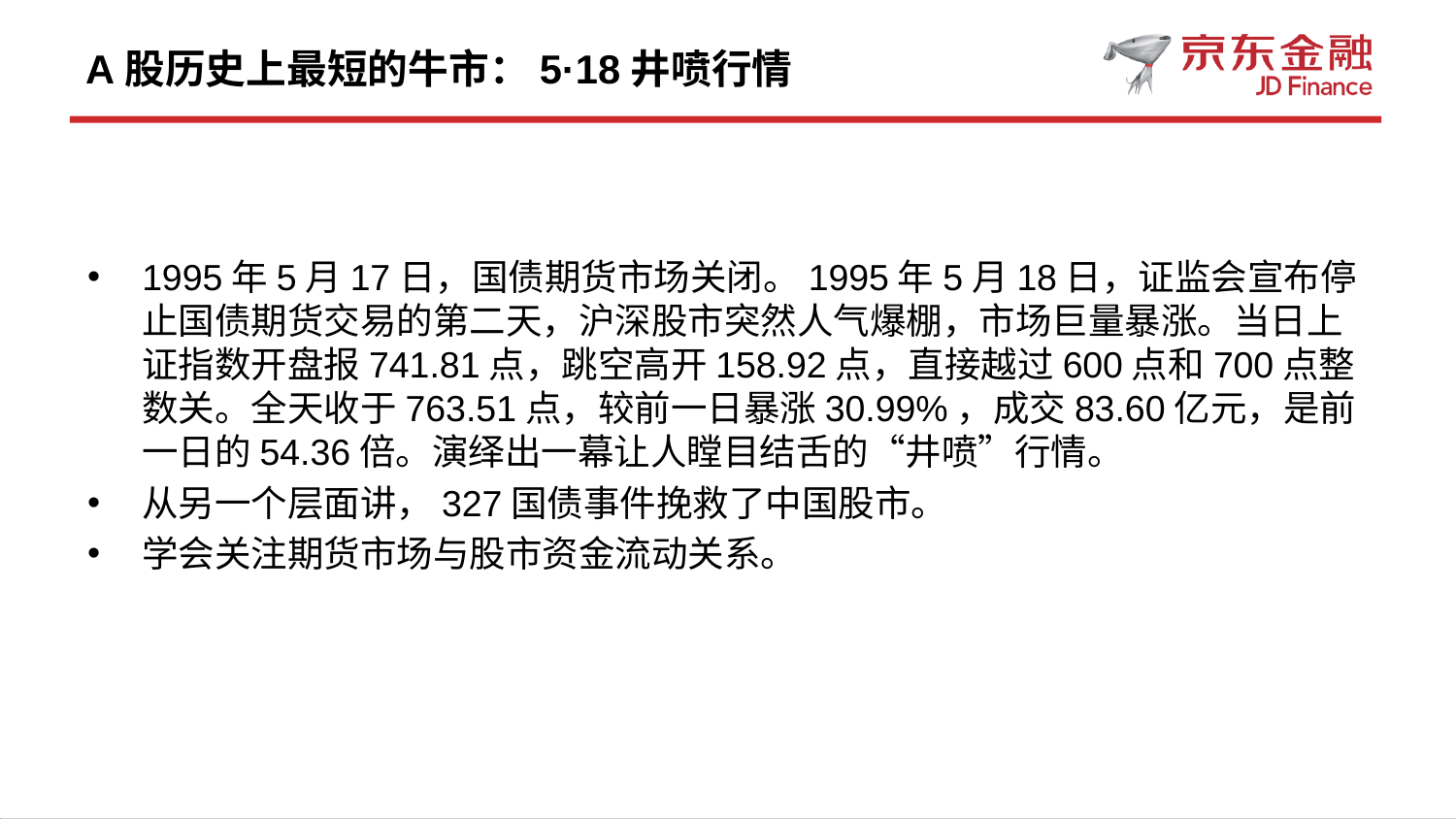

# A股历史上最短的牛市：5·18井喷行情
1995年5月17日，国债期货市场关闭。1995年5月18日，证监会宣布停止国债期货交易的第二天，沪深股市突然人气爆棚，市场巨量暴涨。当日上证指数开盘报741.81点，跳空高开158.92点，直接越过600点和700点整数关。全天收于763.51点，较前一日暴涨30.99%，成交83.60亿元，是前一日的54.36倍。演绎出一幕让人瞠目结舌的“井喷”行情。
从另一个层面讲，327国债事件挽救了中国股市。
学会关注期货市场与股市资金流动关系。